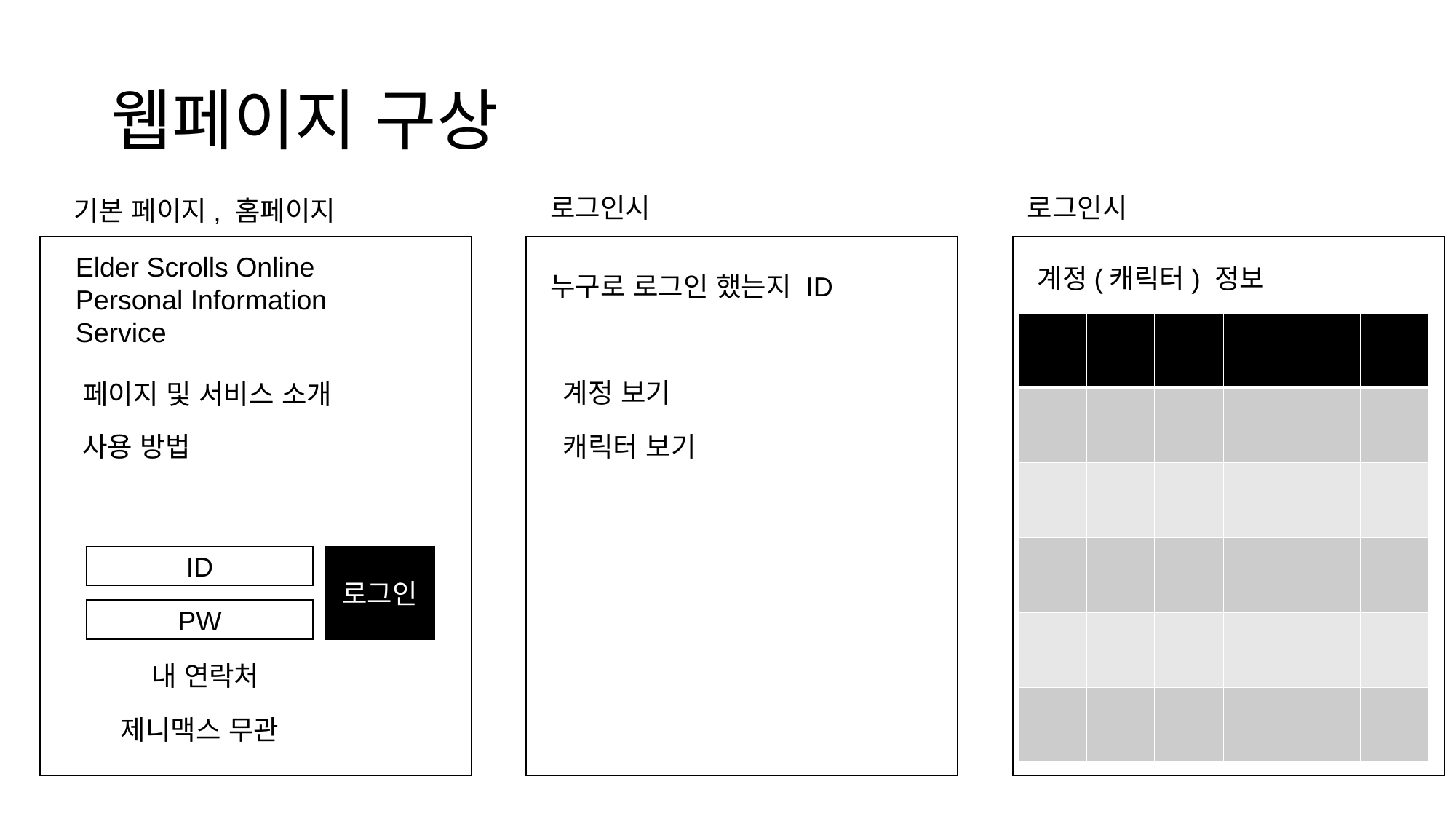

# 웹페이지 구상
로그인시
로그인시
기본 페이지, 홈페이지

Elder Scrolls Online Personal Information Service
계정(캐릭터) 정보
누구로 로그인 했는지 ID
|  |  |  |  |  |  |
| --- | --- | --- | --- | --- | --- |
|  |  |  |  |  |  |
|  |  |  |  |  |  |
|  |  |  |  |  |  |
|  |  |  |  |  |  |
|  |  |  |  |  |  |
계정 보기
페이지 및 서비스 소개
사용 방법
캐릭터 보기
ID
로그인
PW
내 연락처
제니맥스 무관